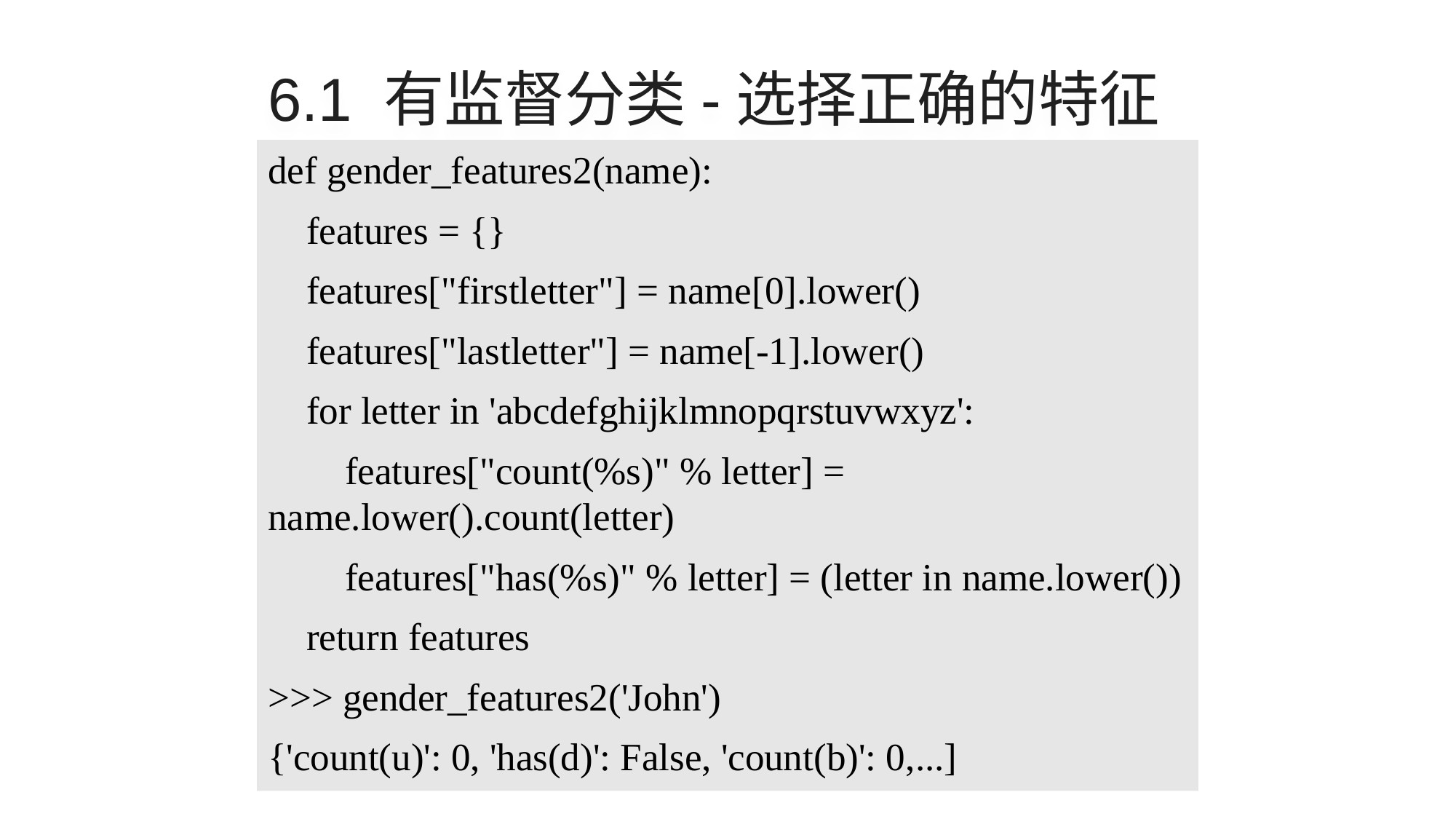

# 6.1 有监督分类-选择正确的特征
def gender_features2(name):
    features = {}
    features["firstletter"] = name[0].lower()
    features["lastletter"] = name[-1].lower()
    for letter in 'abcdefghijklmnopqrstuvwxyz':
        features["count(%s)" % letter] = name.lower().count(letter)
        features["has(%s)" % letter] = (letter in name.lower())
    return features
>>> gender_features2('John')
{'count(u)': 0, 'has(d)': False, 'count(b)': 0,...]